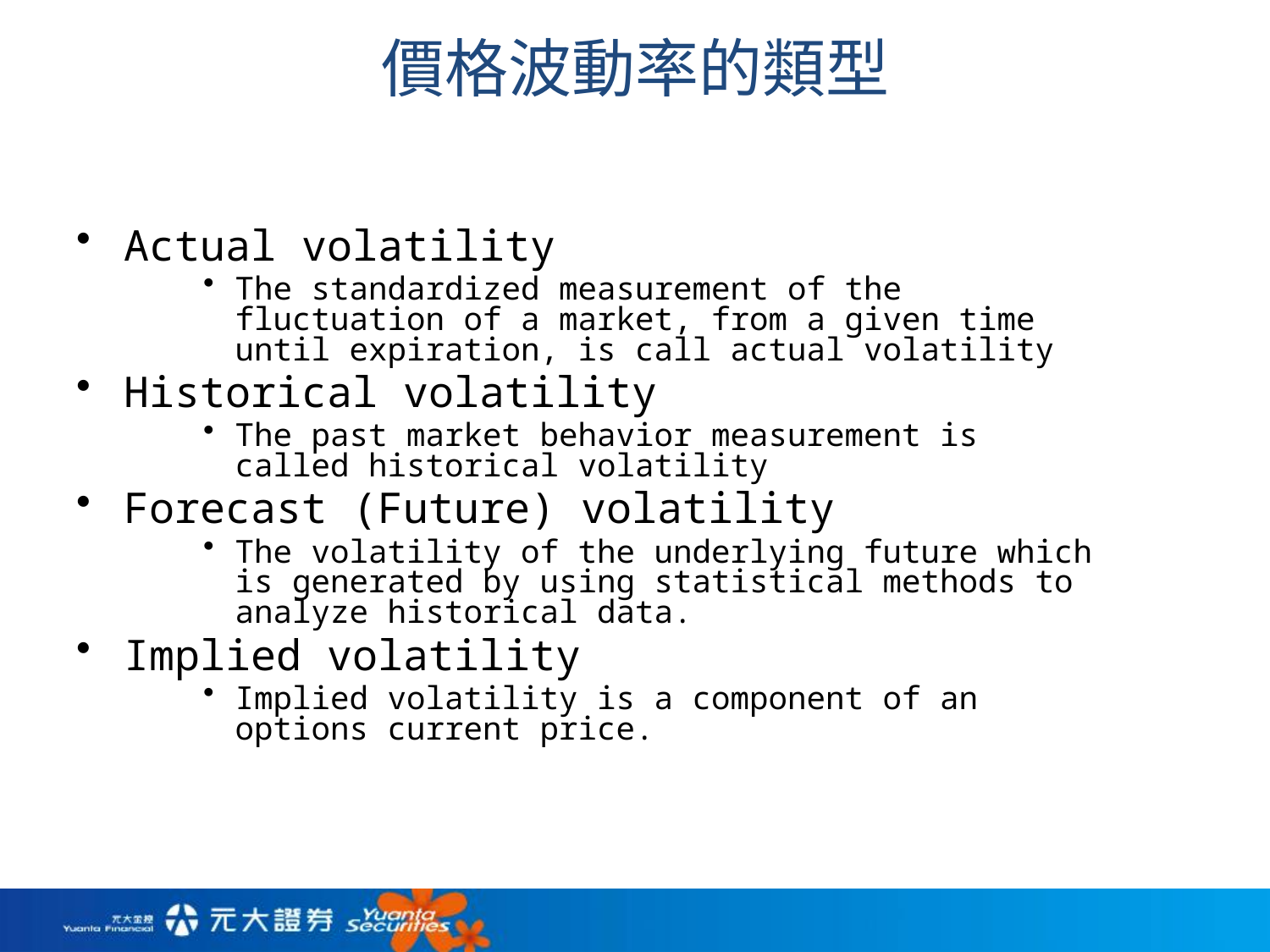

# 價格波動率的類型
Actual volatility
The standardized measurement of the fluctuation of a market, from a given time until expiration, is call actual volatility
Historical volatility
The past market behavior measurement is called historical volatility
Forecast (Future) volatility
The volatility of the underlying future which is generated by using statistical methods to analyze historical data.
Implied volatility
Implied volatility is a component of an options current price.